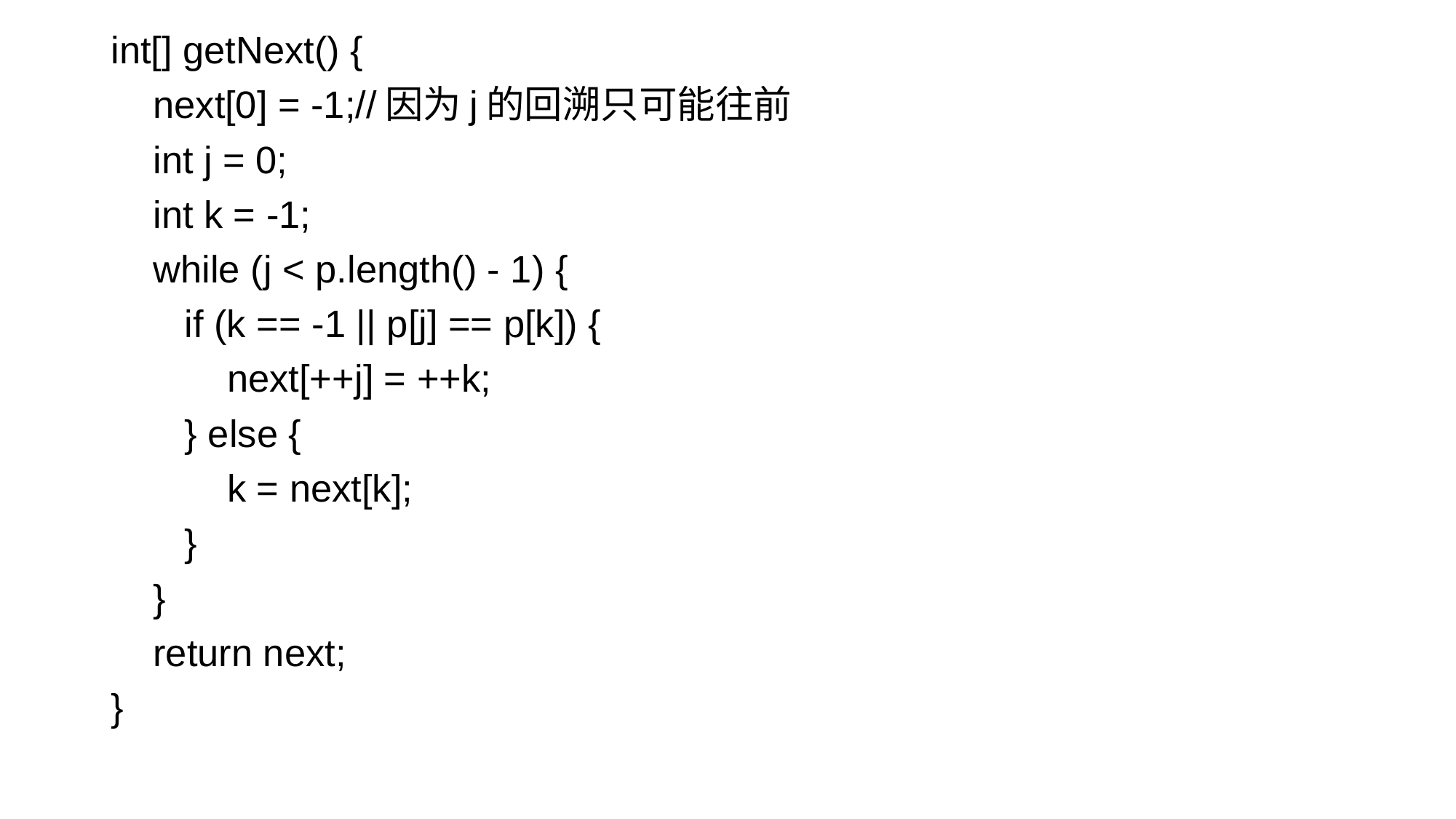

int[] getNext() {
    next[0] = -1;//因为j的回溯只可能往前
    int j = 0;
    int k = -1;
    while (j < p.length() - 1) {
       if (k == -1 || p[j] == p[k]) {
           next[++j] = ++k;
       } else {
           k = next[k];
       }
    }
    return next;
}